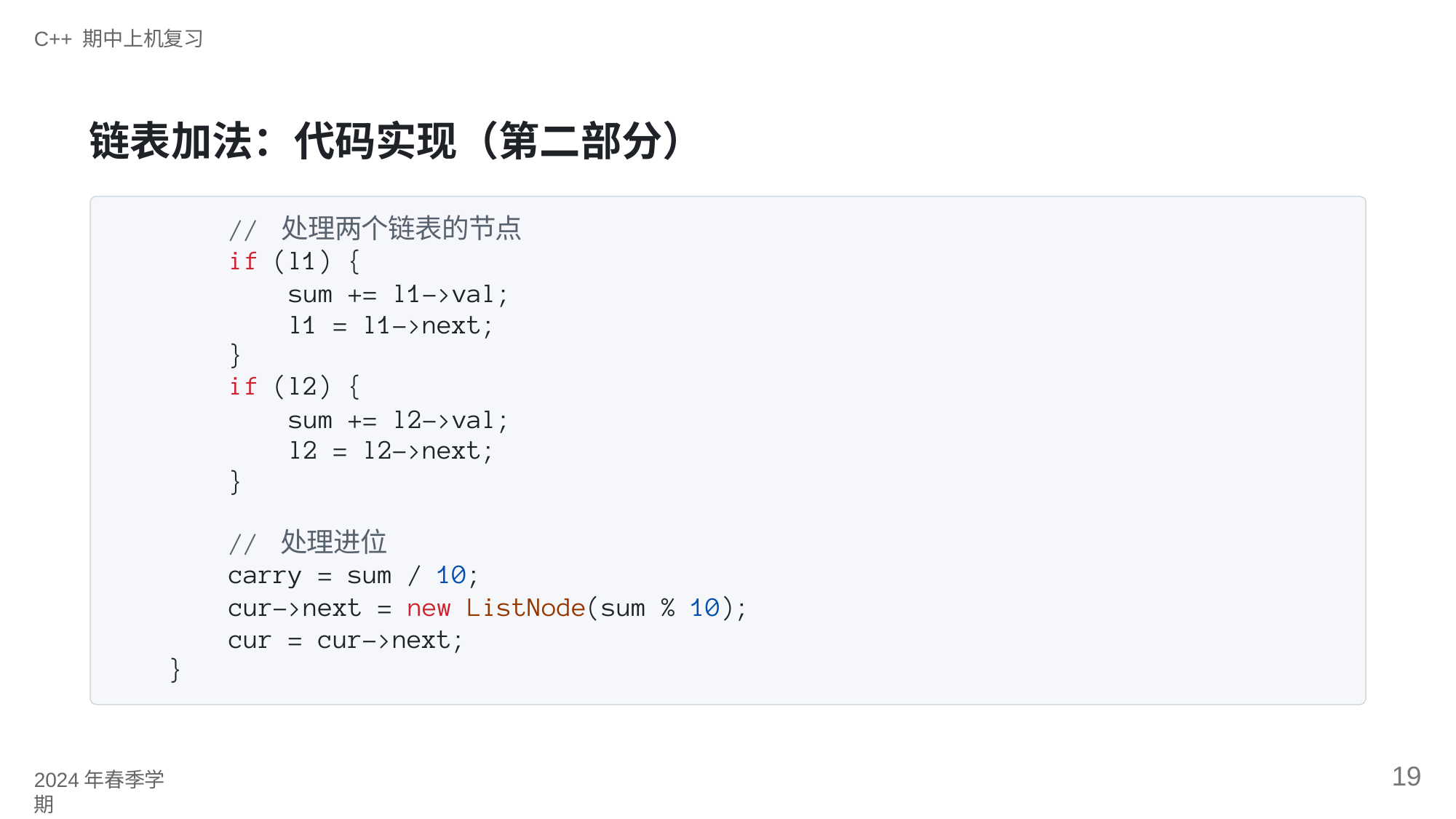

C++ 期中上机复习
# 链表加法：代码实现（第二部分）

// 处理两个链表的节点
if (l1) {
sum += l1->val; l1 = l1->next;
}
if (l2) {
sum += l2->val; l2 = l2->next;
}
// 处理进位
carry = sum / 10;
cur->next = new ListNode(sum % 10); cur = cur->next;
}
19
2024年春季学期